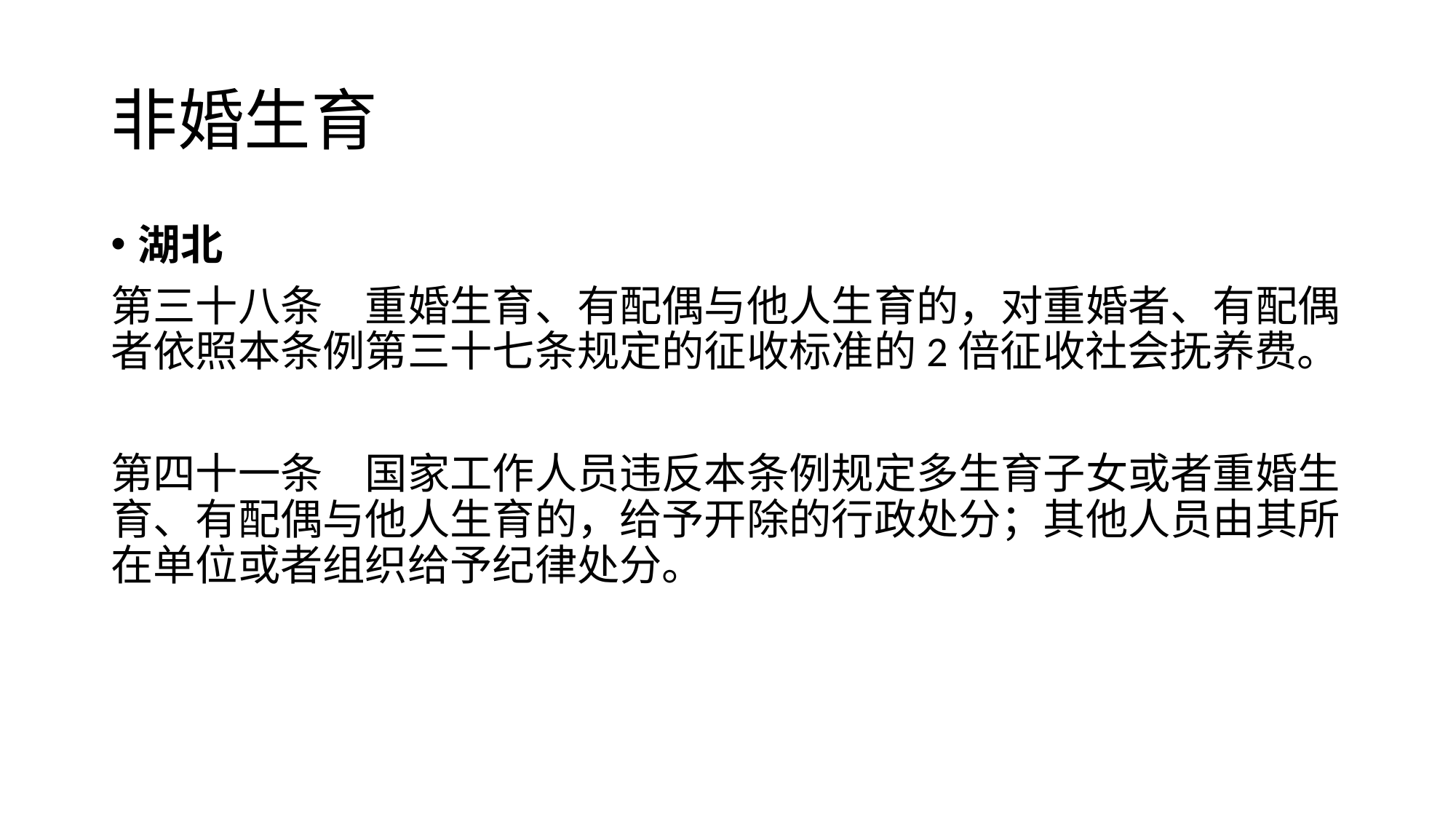

# 非婚生育
湖北
第三十八条　重婚生育、有配偶与他人生育的，对重婚者、有配偶者依照本条例第三十七条规定的征收标准的2倍征收社会抚养费。

第四十一条　国家工作人员违反本条例规定多生育子女或者重婚生育、有配偶与他人生育的，给予开除的行政处分；其他人员由其所在单位或者组织给予纪律处分。